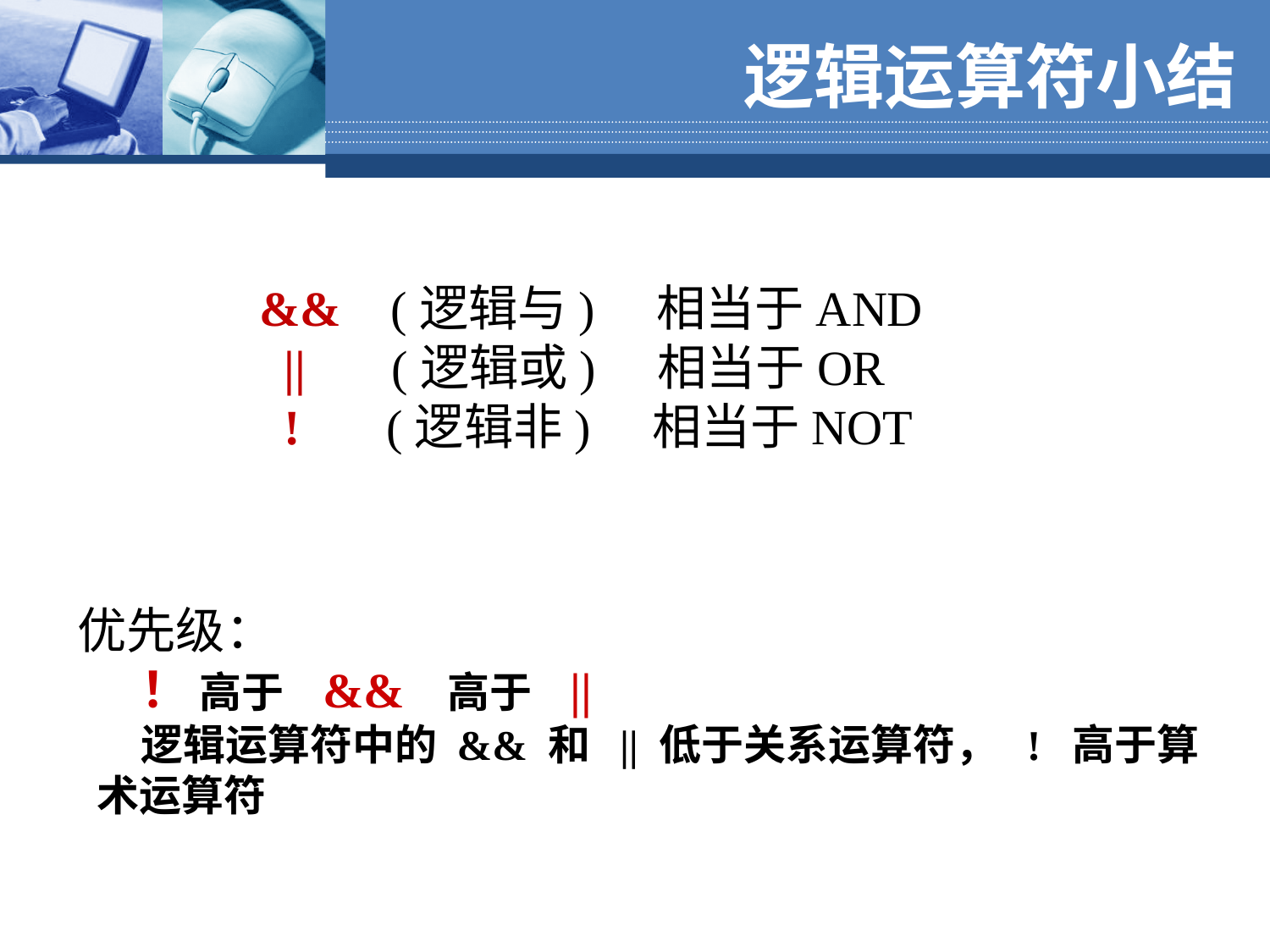

# 逻辑运算符小结

            &&    (逻辑与)    相当于AND
              ||       (逻辑或)    相当于OR
              !       (逻辑非)    相当于NOT

优先级：
！ 高于   &&   高于   ||
逻辑运算符中的 && 和  || 低于关系运算符，  !  高于算
 术运算符